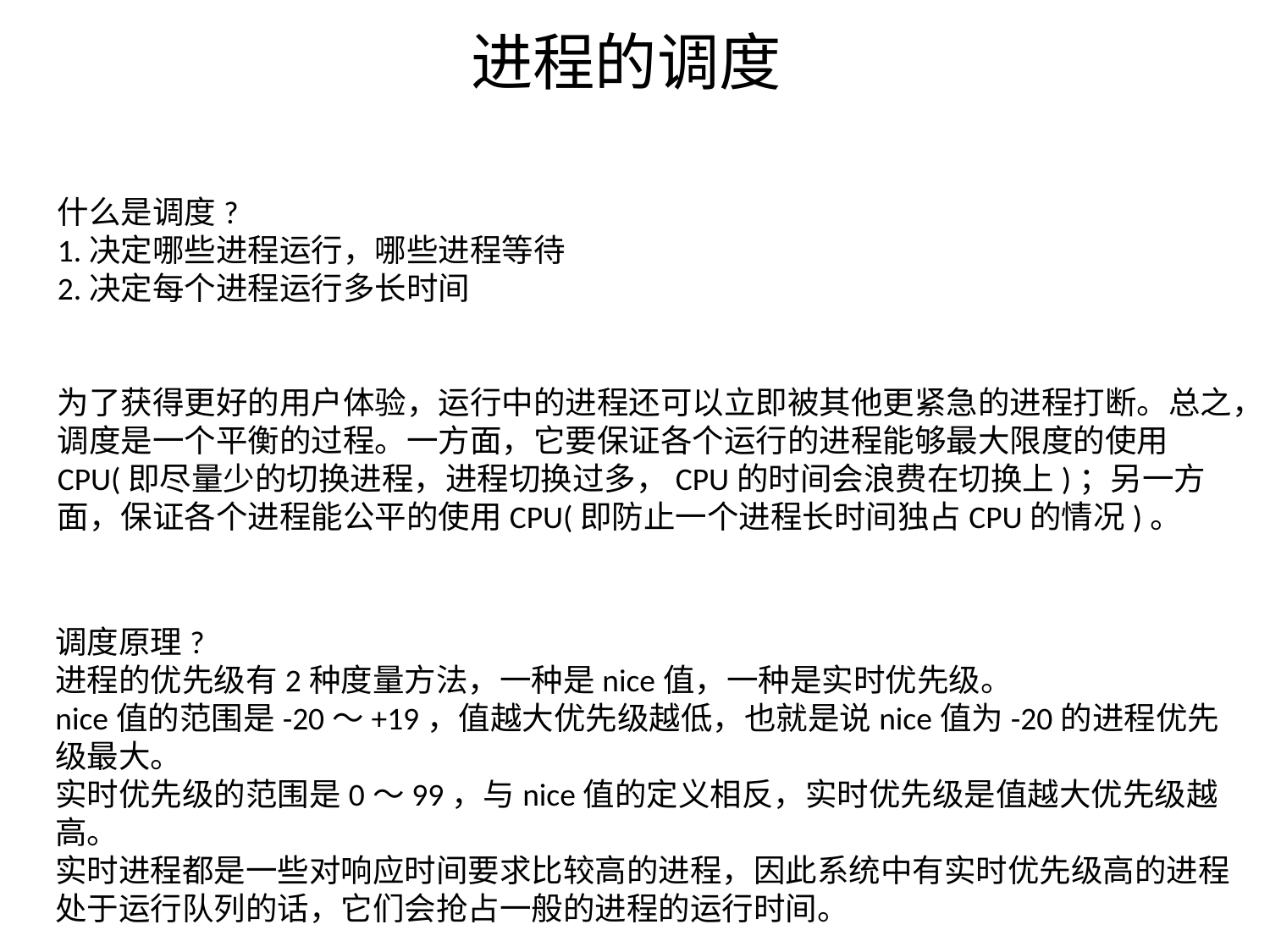

# 进程的调度
什么是调度?
1.决定哪些进程运行，哪些进程等待
2.决定每个进程运行多长时间

为了获得更好的用户体验，运行中的进程还可以立即被其他更紧急的进程打断。总之，调度是一个平衡的过程。一方面，它要保证各个运行的进程能够最大限度的使用CPU(即尽量少的切换进程，进程切换过多，CPU的时间会浪费在切换上)；另一方面，保证各个进程能公平的使用CPU(即防止一个进程长时间独占CPU的情况)。

调度原理?
进程的优先级有2种度量方法，一种是nice值，一种是实时优先级。
nice值的范围是-20～+19，值越大优先级越低，也就是说nice值为-20的进程优先级最大。
实时优先级的范围是0～99，与nice值的定义相反，实时优先级是值越大优先级越高。
实时进程都是一些对响应时间要求比较高的进程，因此系统中有实时优先级高的进程处于运行队列的话，它们会抢占一般的进程的运行时间。